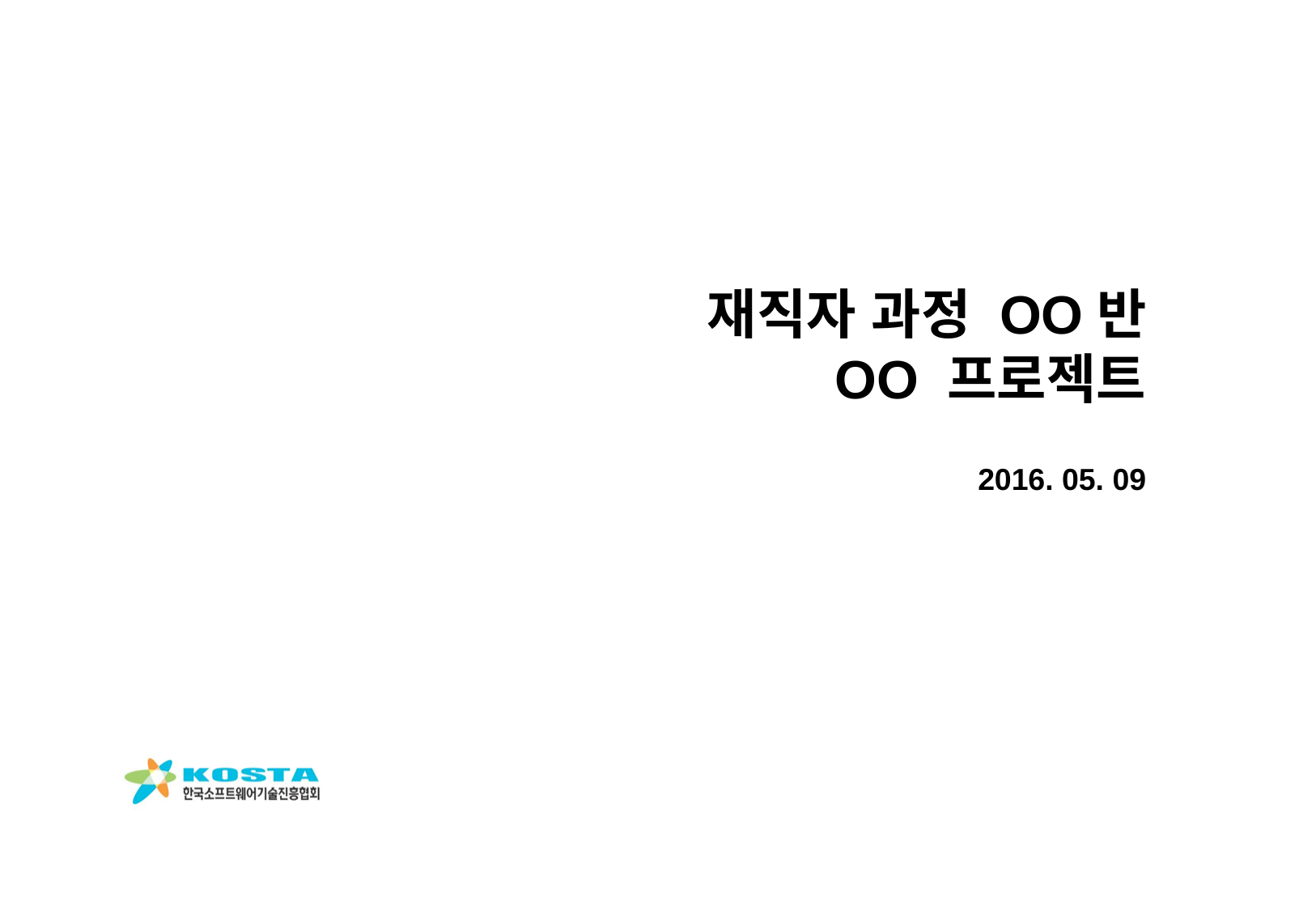

재직자 과정 OO반
OO 프로젝트
2016. 05. 09
Ver. 0.9